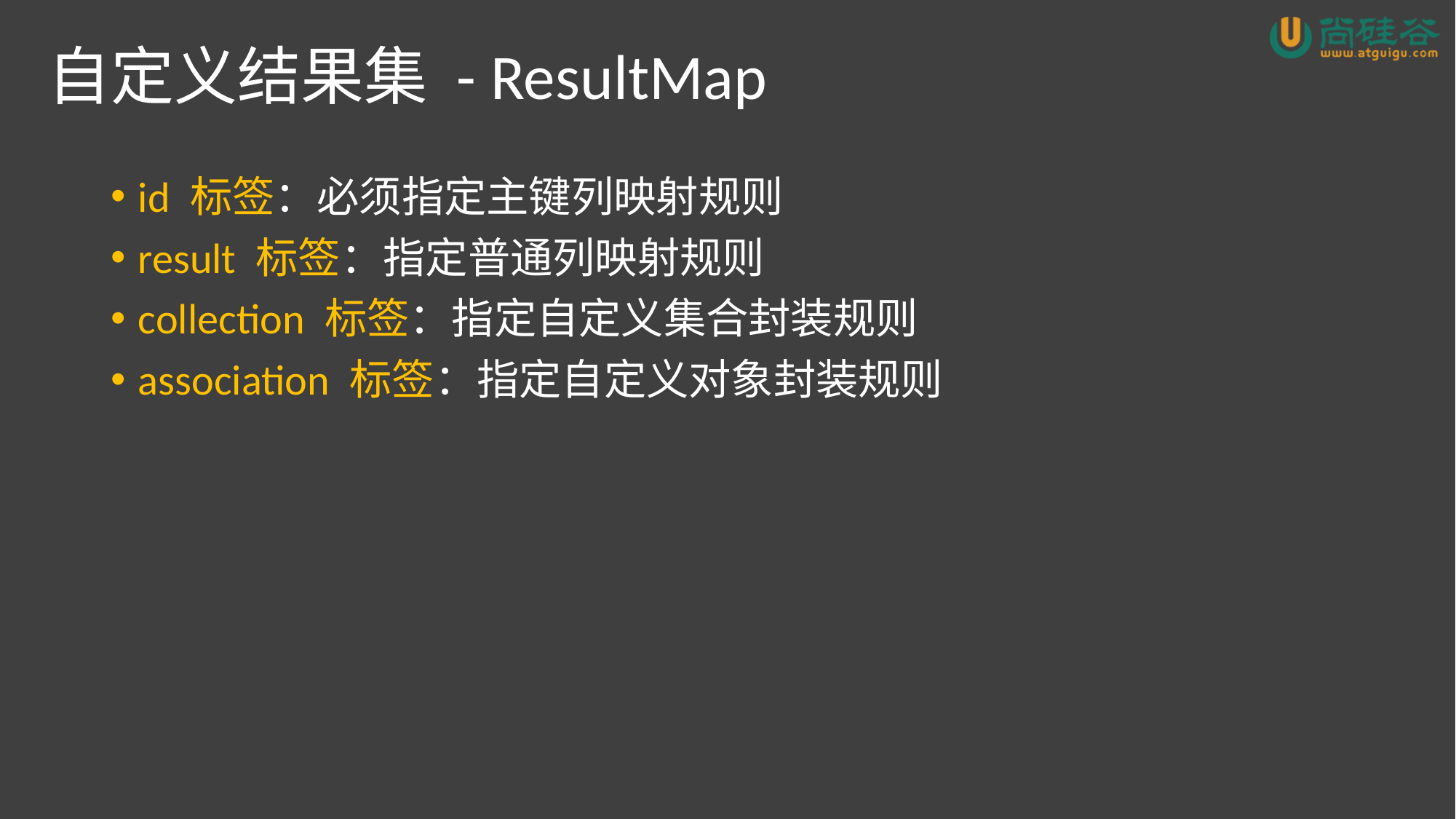

# 自定义结果集 - ResultMap
id 标签：必须指定主键列映射规则
result 标签：指定普通列映射规则
collection 标签：指定自定义集合封装规则
association 标签：指定自定义对象封装规则